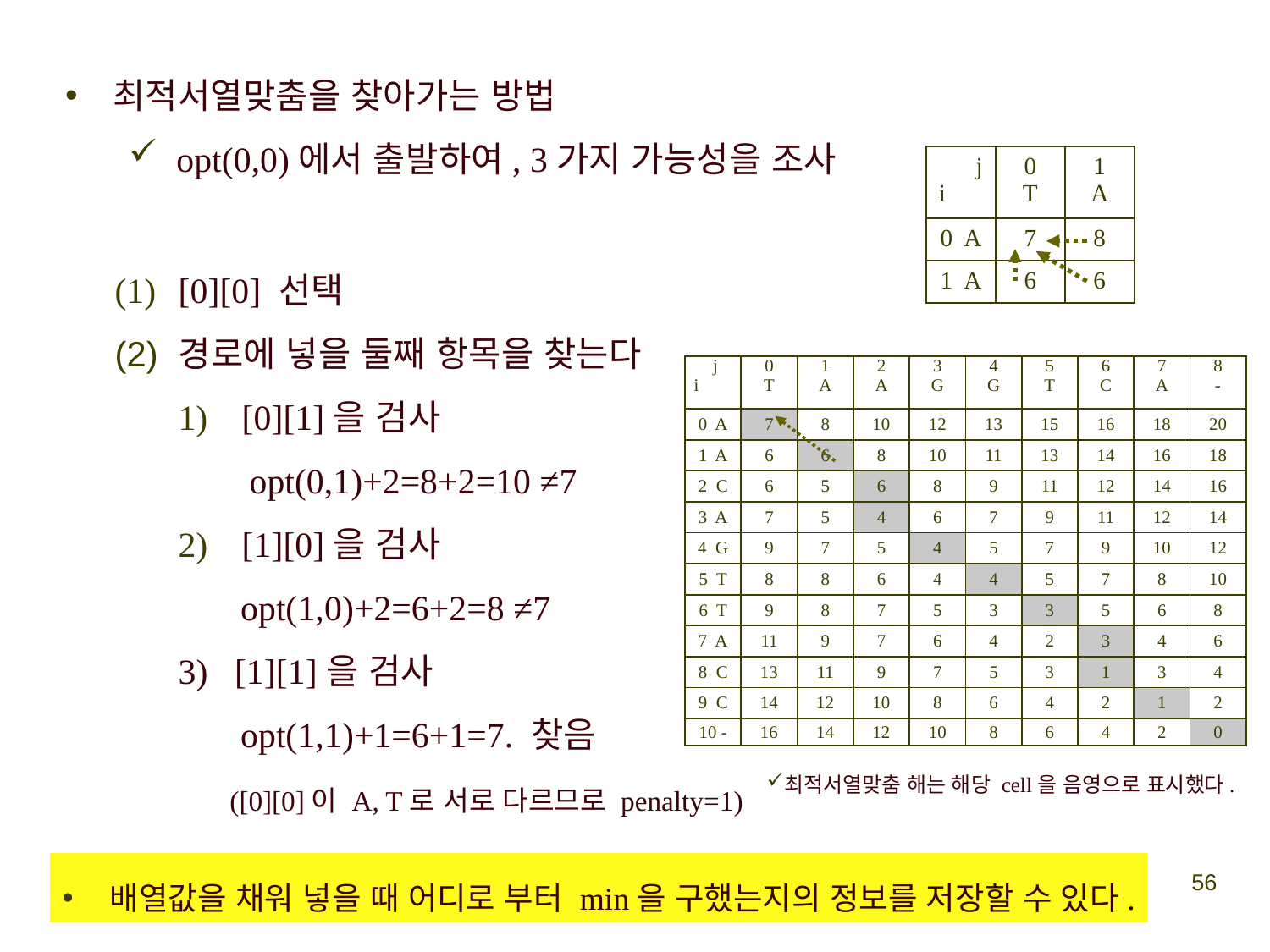

최적서열맞춤을 찾아가는 방법
opt(0,0)에서 출발하여, 3가지 가능성을 조사
| j i | 0 T | 1 A |
| --- | --- | --- |
| 0 A | 7 | 8 |
| 1 A | 6 | 6 |
[0][0] 선택
경로에 넣을 둘째 항목을 찾는다
[0][1]을 검사
        opt(0,1)+2=8+2=10 ≠7
[1][0]을 검사
       opt(1,0)+2=6+2=8 ≠7
3)   [1][1]을 검사
       opt(1,1)+1=6+1=7. 찾음
      ([0][0]이 A, T로 서로 다르므로 penalty=1)
| j i | 0 T | 1 A | 2 A | 3 G | 4 G | 5 T | 6 C | 7 A | 8 - |
| --- | --- | --- | --- | --- | --- | --- | --- | --- | --- |
| 0 A | 7 | 8 | 10 | 12 | 13 | 15 | 16 | 18 | 20 |
| 1 A | 6 | 6 | 8 | 10 | 11 | 13 | 14 | 16 | 18 |
| 2 C | 6 | 5 | 6 | 8 | 9 | 11 | 12 | 14 | 16 |
| 3 A | 7 | 5 | 4 | 6 | 7 | 9 | 11 | 12 | 14 |
| 4 G | 9 | 7 | 5 | 4 | 5 | 7 | 9 | 10 | 12 |
| 5 T | 8 | 8 | 6 | 4 | 4 | 5 | 7 | 8 | 10 |
| 6 T | 9 | 8 | 7 | 5 | 3 | 3 | 5 | 6 | 8 |
| 7 A | 11 | 9 | 7 | 6 | 4 | 2 | 3 | 4 | 6 |
| 8 C | 13 | 11 | 9 | 7 | 5 | 3 | 1 | 3 | 4 |
| 9 C | 14 | 12 | 10 | 8 | 6 | 4 | 2 | 1 | 2 |
| 10 - | 16 | 14 | 12 | 10 | 8 | 6 | 4 | 2 | 0 |
최적서열맞춤 해는 해당 cell을 음영으로 표시했다.
배열값을 채워 넣을 때 어디로 부터 min을 구했는지의 정보를 저장할 수 있다.
56